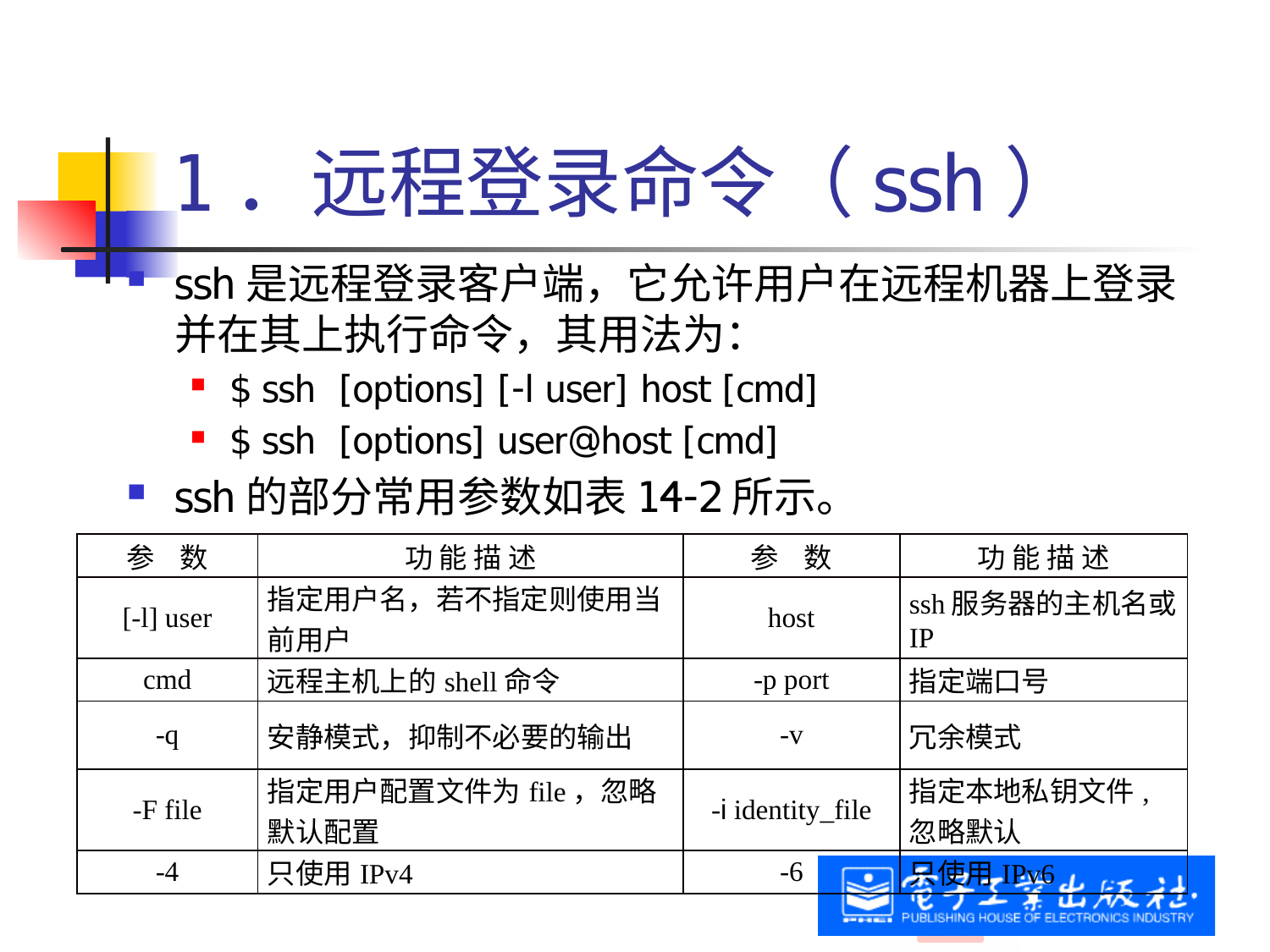

# 1．远程登录命令（ssh）
ssh是远程登录客户端，它允许用户在远程机器上登录并在其上执行命令，其用法为：
$ ssh  [options] [-l user] host [cmd]
$ ssh  [options] user@host [cmd]
ssh的部分常用参数如表14-2所示。

| 参 数 | 功 能 描 述 | 参 数 | 功 能 描 述 |
| --- | --- | --- | --- |
| [-l] user | 指定用户名，若不指定则使用当前用户 | host | ssh服务器的主机名或IP |
| cmd | 远程主机上的shell命令 | -p port | 指定端口号 |
| -q | 安静模式，抑制不必要的输出 | -v | 冗余模式 |
| -F file | 指定用户配置文件为file，忽略默认配置 | -i identity\_file | 指定本地私钥文件,忽略默认 |
| -4 | 只使用IPv4 | -6 | 只使用IPv6 |